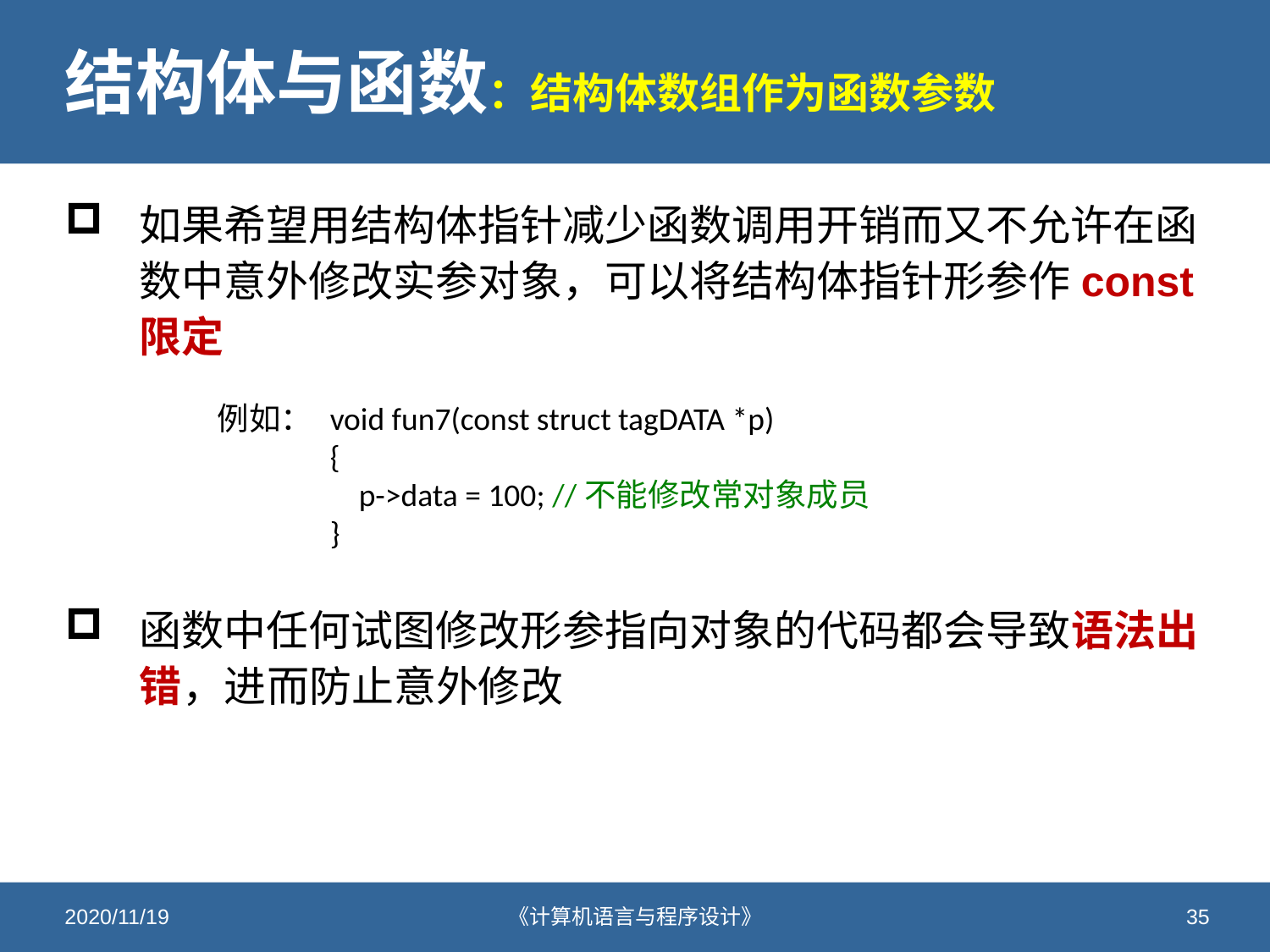

# 结构体与函数：结构体数组作为函数参数
如果希望用结构体指针减少函数调用开销而又不允许在函数中意外修改实参对象，可以将结构体指针形参作const限定

函数中任何试图修改形参指向对象的代码都会导致语法出错，进而防止意外修改
例如：
void fun7(const struct tagDATA *p)
{
    p->data = 100; //不能修改常对象成员
}
2020/11/19
《计算机语言与程序设计》
35